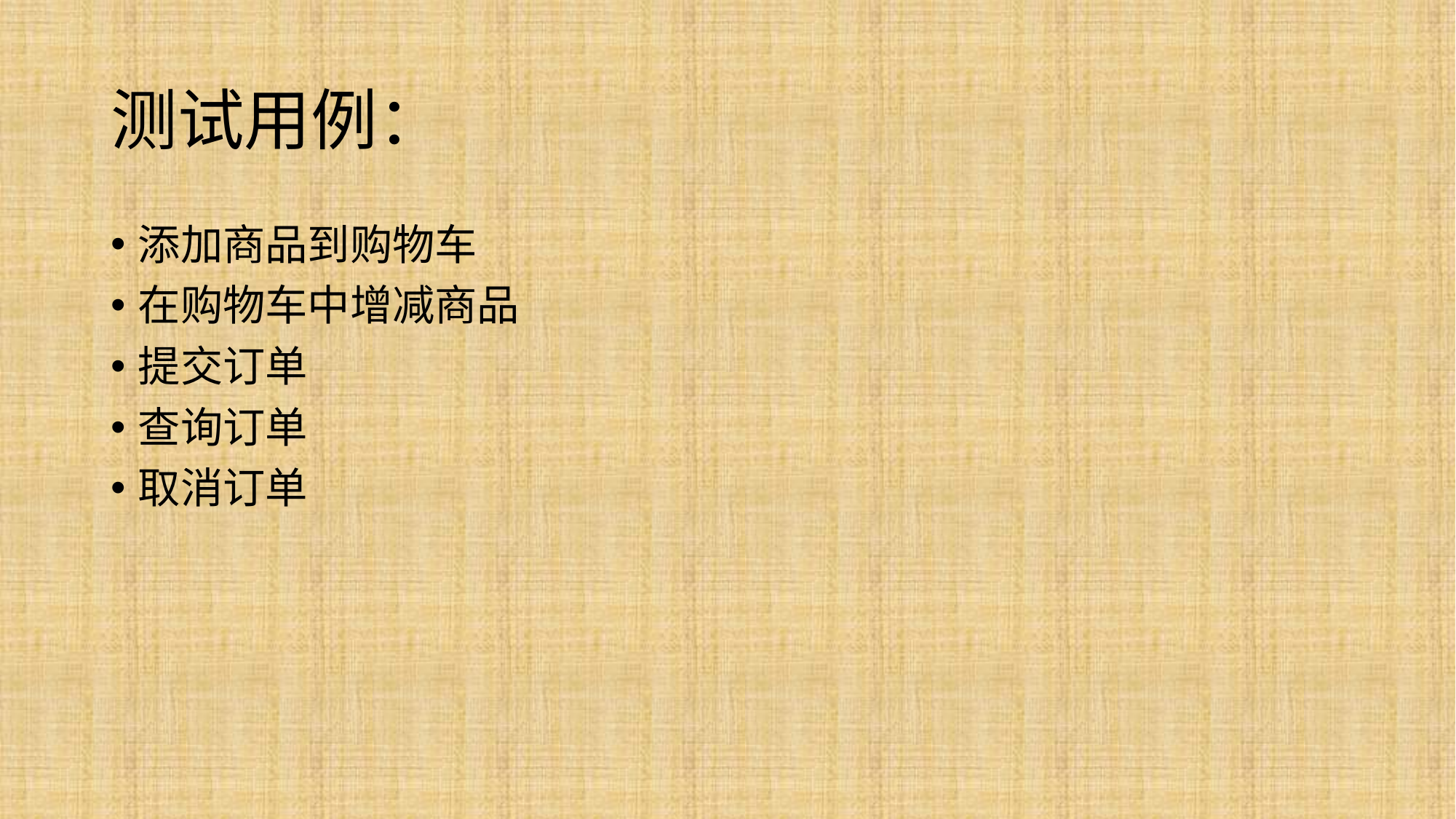

# 测试用例：
添加商品到购物车
在购物车中增减商品
提交订单
查询订单
取消订单